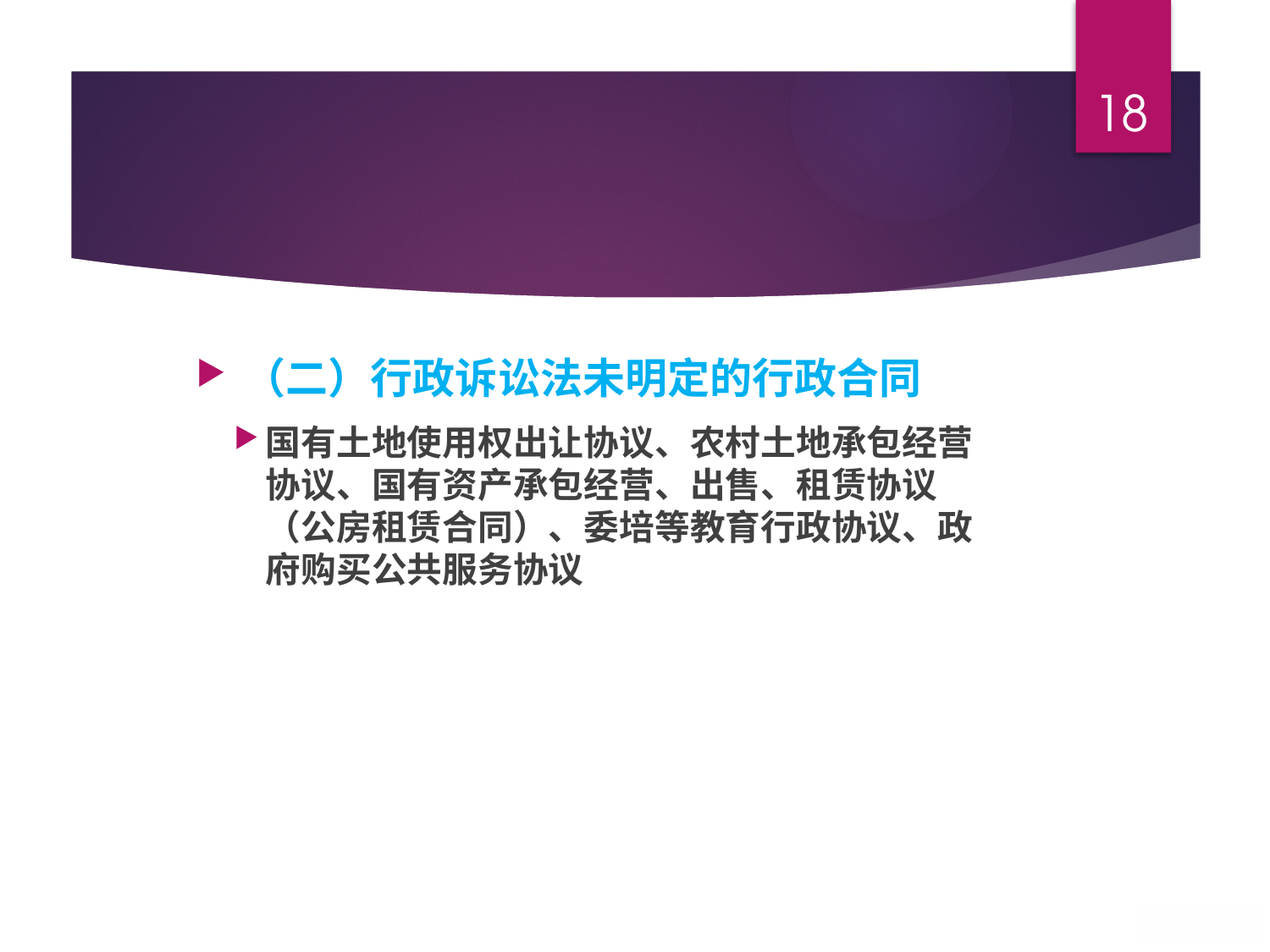

18
#
（二）行政诉讼法未明定的行政合同
国有土地使用权出让协议、农村土地承包经营协议、国有资产承包经营、出售、租赁协议（公房租赁合同）、委培等教育行政协议、政府购买公共服务协议